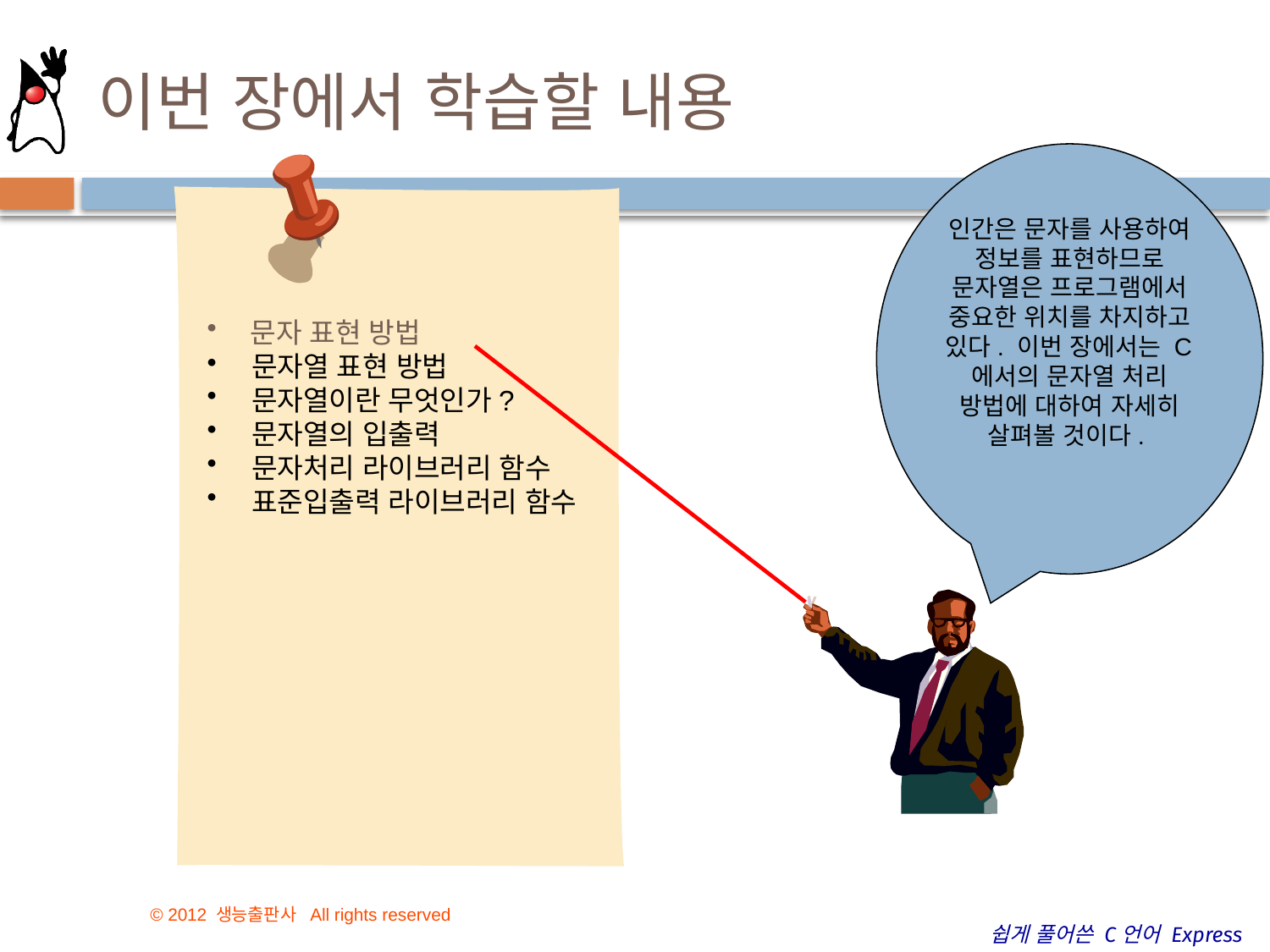

# 이번 장에서 학습할 내용

인간은 문자를 사용하여 정보를 표현하므로 문자열은 프로그램에서 중요한 위치를 차지하고 있다. 이번 장에서는 C에서의 문자열 처리 방법에 대하여 자세히 살펴볼 것이다.

 문자 표현 방법
 문자열 표현 방법
 문자열이란 무엇인가?
 문자열의 입출력
 문자처리 라이브러리 함수
 표준입출력 라이브러리 함수